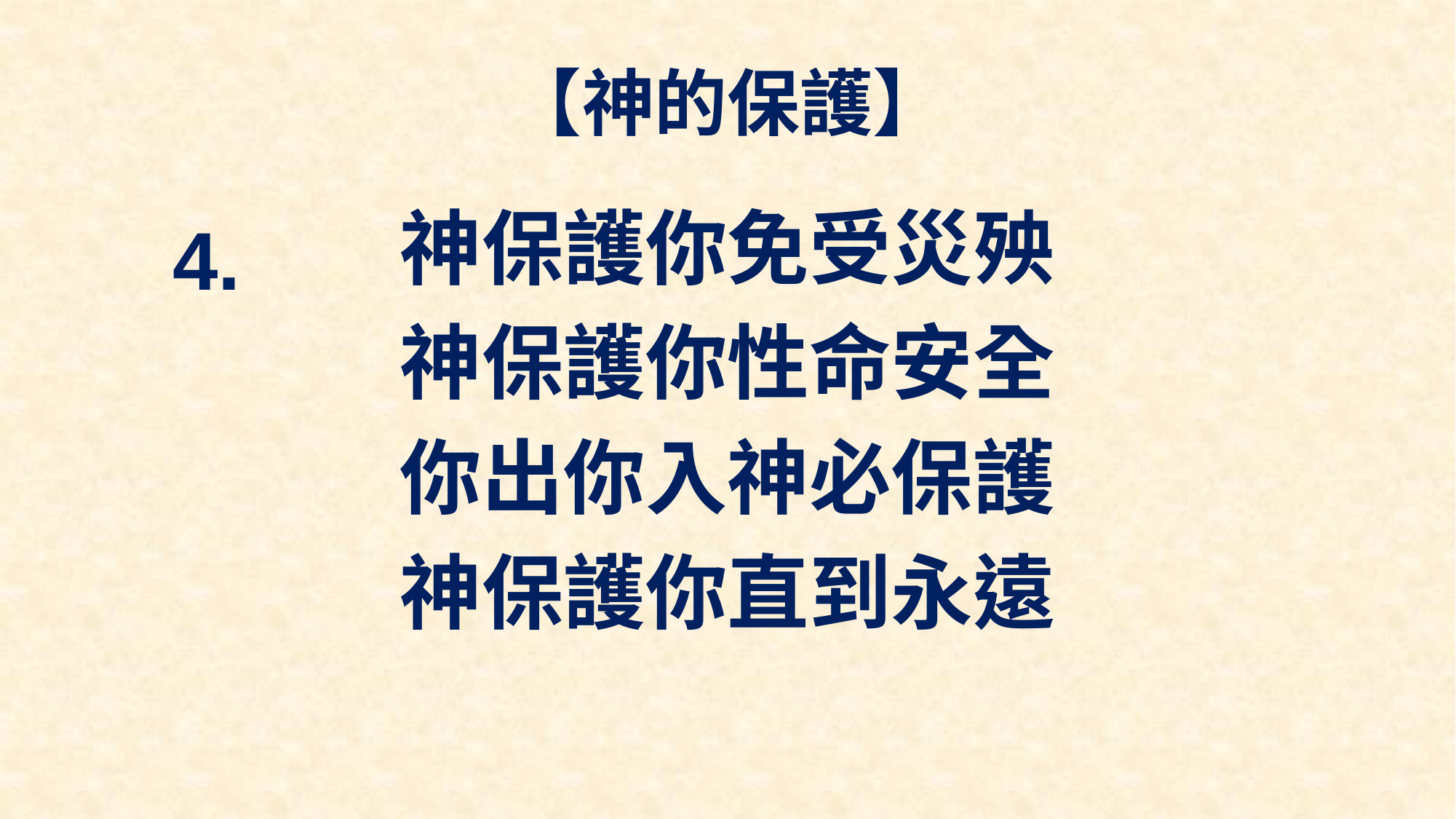

# 【神的保護】
神保護你免受災殃
神保護你性命安全
你出你入神必保護
神保護你直到永遠
4.